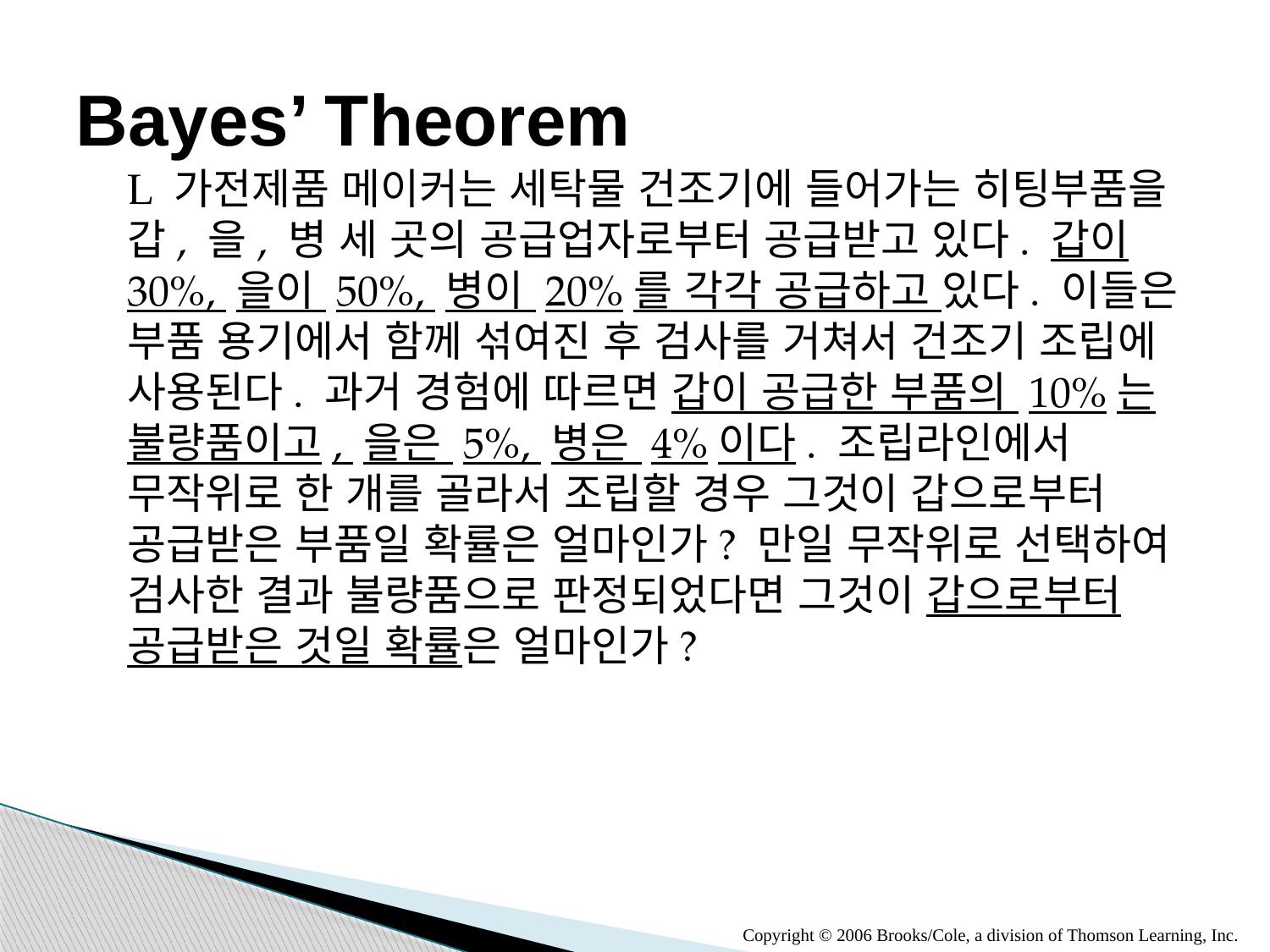

# Bayes’ Theorem
L 가전제품 메이커는 세탁물 건조기에 들어가는 히팅부품을 갑, 을, 병 세 곳의 공급업자로부터 공급받고 있다. 갑이 30%, 을이 50%, 병이 20%를 각각 공급하고 있다. 이들은 부품 용기에서 함께 섞여진 후 검사를 거쳐서 건조기 조립에 사용된다. 과거 경험에 따르면 갑이 공급한 부품의 10%는 불량품이고, 을은 5%, 병은 4%이다. 조립라인에서 무작위로 한 개를 골라서 조립할 경우 그것이 갑으로부터 공급받은 부품일 확률은 얼마인가? 만일 무작위로 선택하여 검사한 결과 불량품으로 판정되었다면 그것이 갑으로부터 공급받은 것일 확률은 얼마인가?